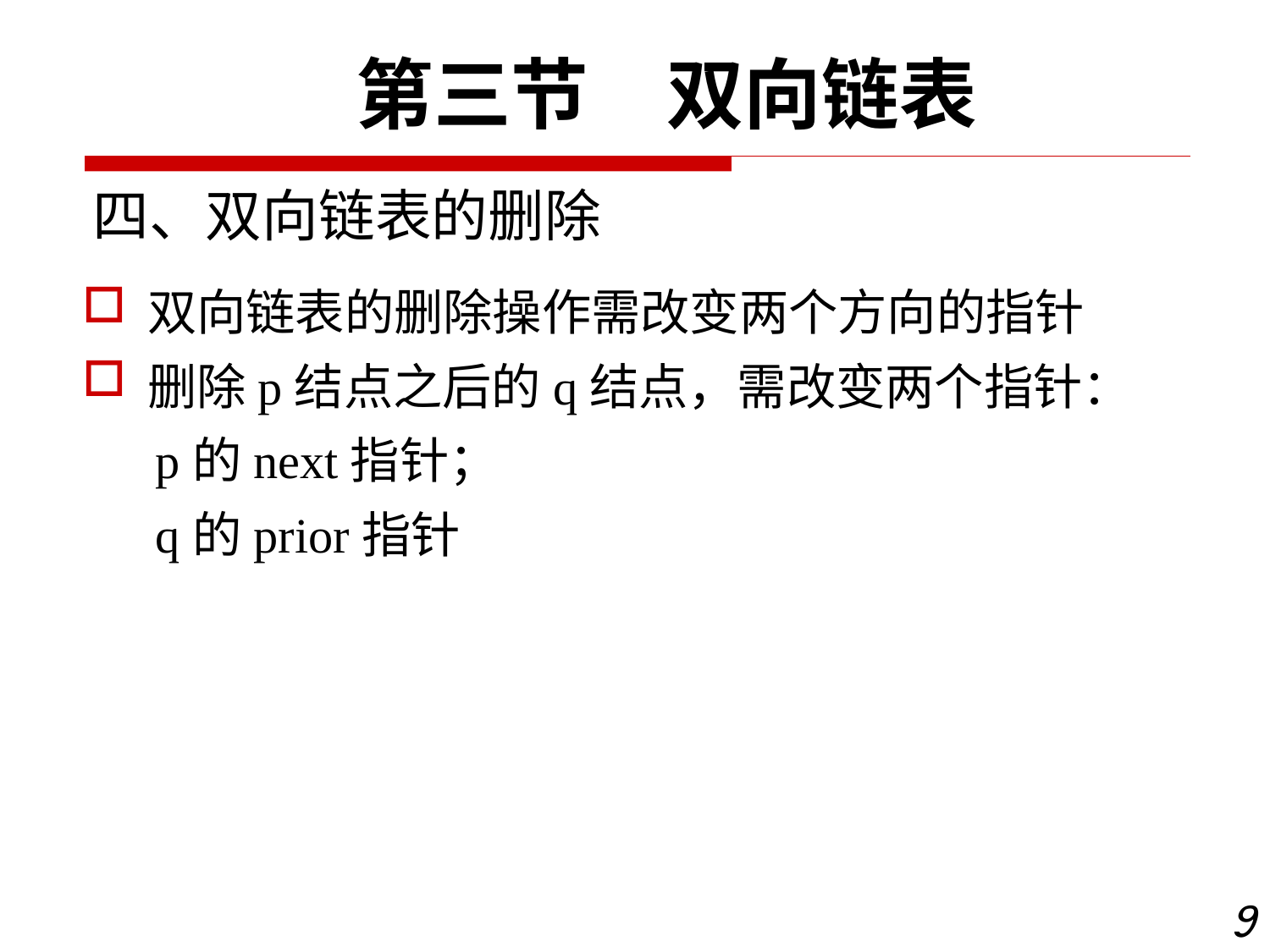

第三节　双向链表
四、双向链表的删除
双向链表的删除操作需改变两个方向的指针
删除p结点之后的q结点，需改变两个指针：
      p的next指针；
      q的prior指针

9